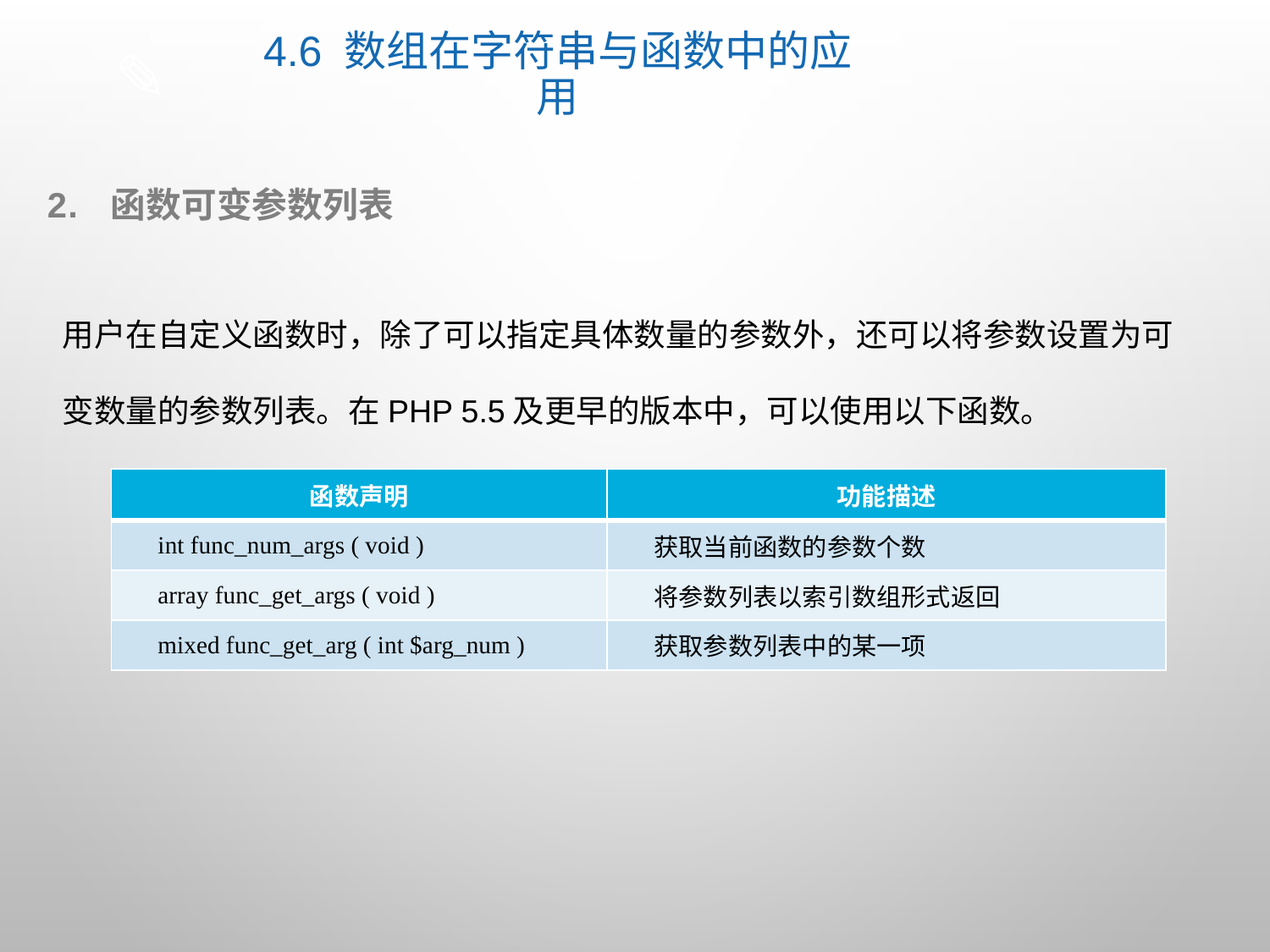

# 4.6 数组在字符串与函数中的应用
函数可变参数列表
用户在自定义函数时，除了可以指定具体数量的参数外，还可以将参数设置为可变数量的参数列表。在PHP 5.5及更早的版本中，可以使用以下函数。
| 函数声明 | 功能描述 |
| --- | --- |
| int func\_num\_args ( void ) | 获取当前函数的参数个数 |
| array func\_get\_args ( void ) | 将参数列表以索引数组形式返回 |
| mixed func\_get\_arg ( int $arg\_num ) | 获取参数列表中的某一项 |